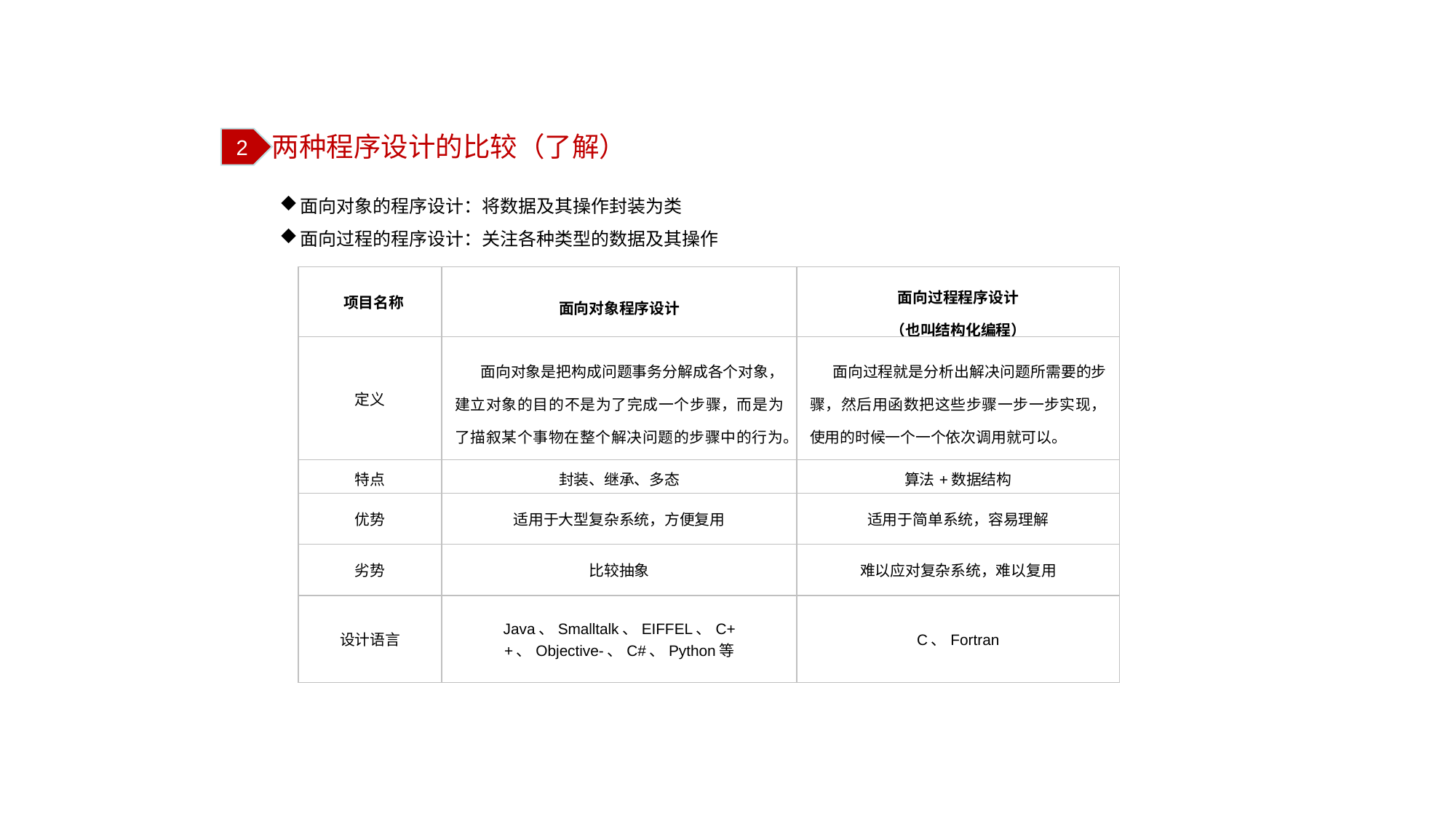

2
两种程序设计的比较（了解）
面向对象的程序设计：将数据及其操作封装为类
面向过程的程序设计：关注各种类型的数据及其操作
| 项目名称 | 面向对象程序设计 | 面向过程程序设计 （也叫结构化编程） |
| --- | --- | --- |
| 定义 | 面向对象是把构成问题事务分解成各个对象，建立对象的目的不是为了完成一个步骤，而是为了描叙某个事物在整个解决问题的步骤中的行为。 | 面向过程就是分析出解决问题所需要的步骤，然后用函数把这些步骤一步一步实现，使用的时候一个一个依次调用就可以。 |
| 特点 | 封装、继承、多态 | 算法+数据结构 |
| 优势 | 适用于大型复杂系统，方便复用 | 适用于简单系统，容易理解 |
| 劣势 | 比较抽象 | 难以应对复杂系统，难以复用 |
| 设计语言 | Java、Smalltalk、EIFFEL、C++、Objective-、C#、Python等 | C、Fortran |